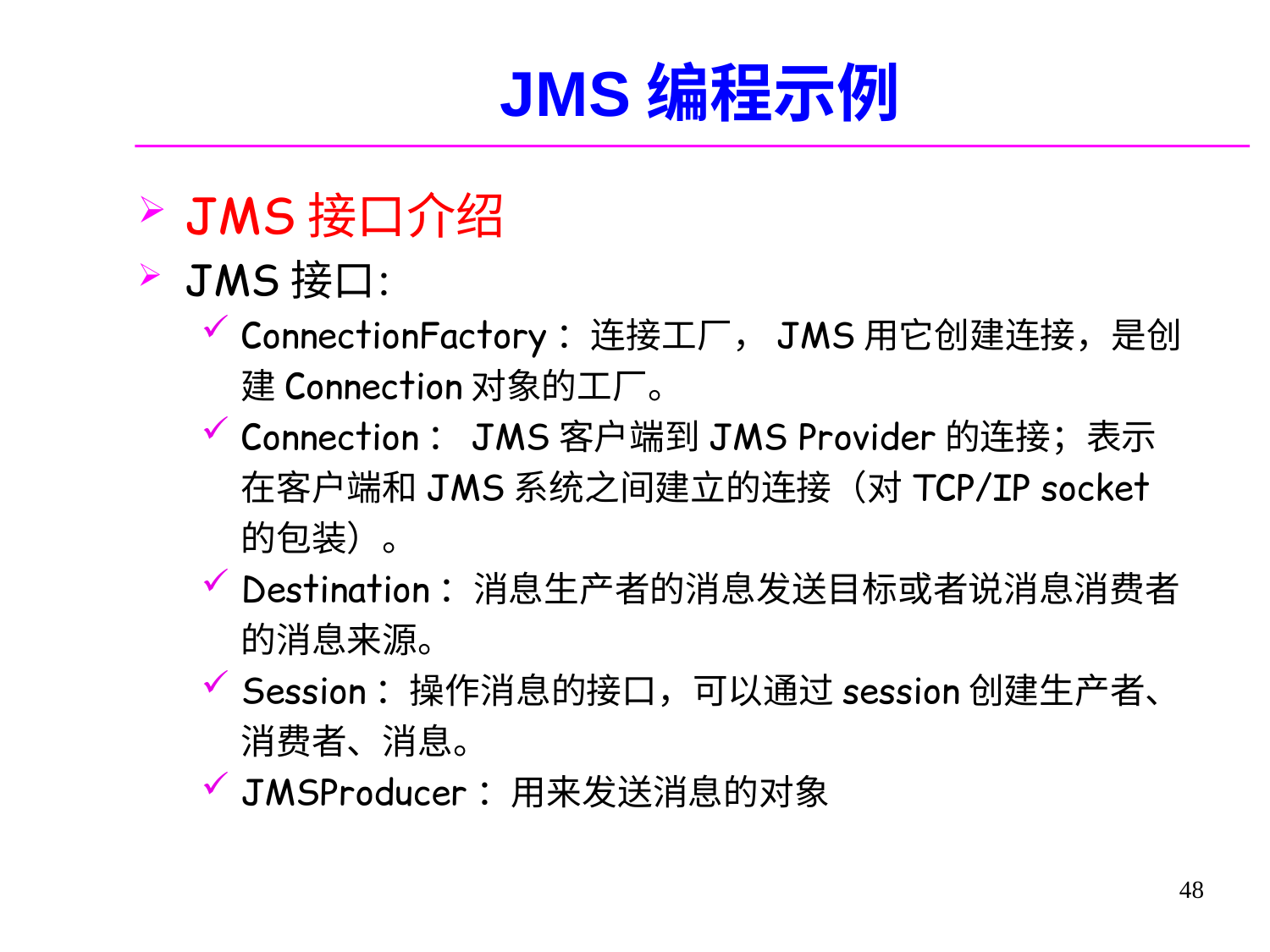

# JMS编程示例
JMS接口介绍
JMS接口：
ConnectionFactory：连接工厂，JMS用它创建连接，是创建Connection对象的工厂。
Connection：JMS客户端到JMS Provider的连接；表示在客户端和JMS系统之间建立的连接（对TCP/IP socket的包装）。
Destination：消息生产者的消息发送目标或者说消息消费者的消息来源。
Session：操作消息的接口，可以通过session创建生产者、消费者、消息。
JMSProducer：用来发送消息的对象

48